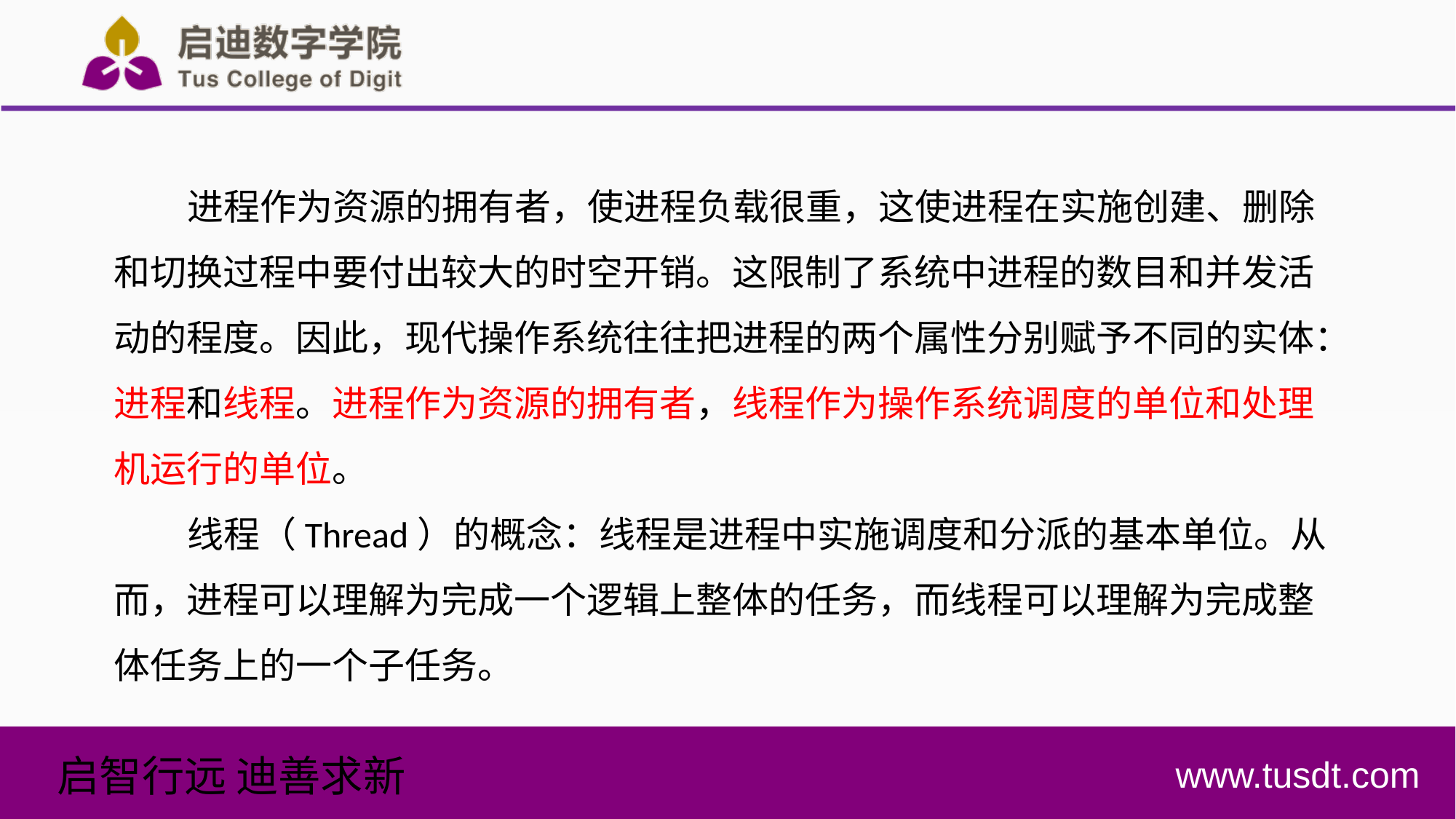

进程作为资源的拥有者，使进程负载很重，这使进程在实施创建、删除和切换过程中要付出较大的时空开销。这限制了系统中进程的数目和并发活动的程度。因此，现代操作系统往往把进程的两个属性分别赋予不同的实体：进程和线程。进程作为资源的拥有者，线程作为操作系统调度的单位和处理机运行的单位。
线程（Thread）的概念：线程是进程中实施调度和分派的基本单位。从而，进程可以理解为完成一个逻辑上整体的任务，而线程可以理解为完成整体任务上的一个子任务。